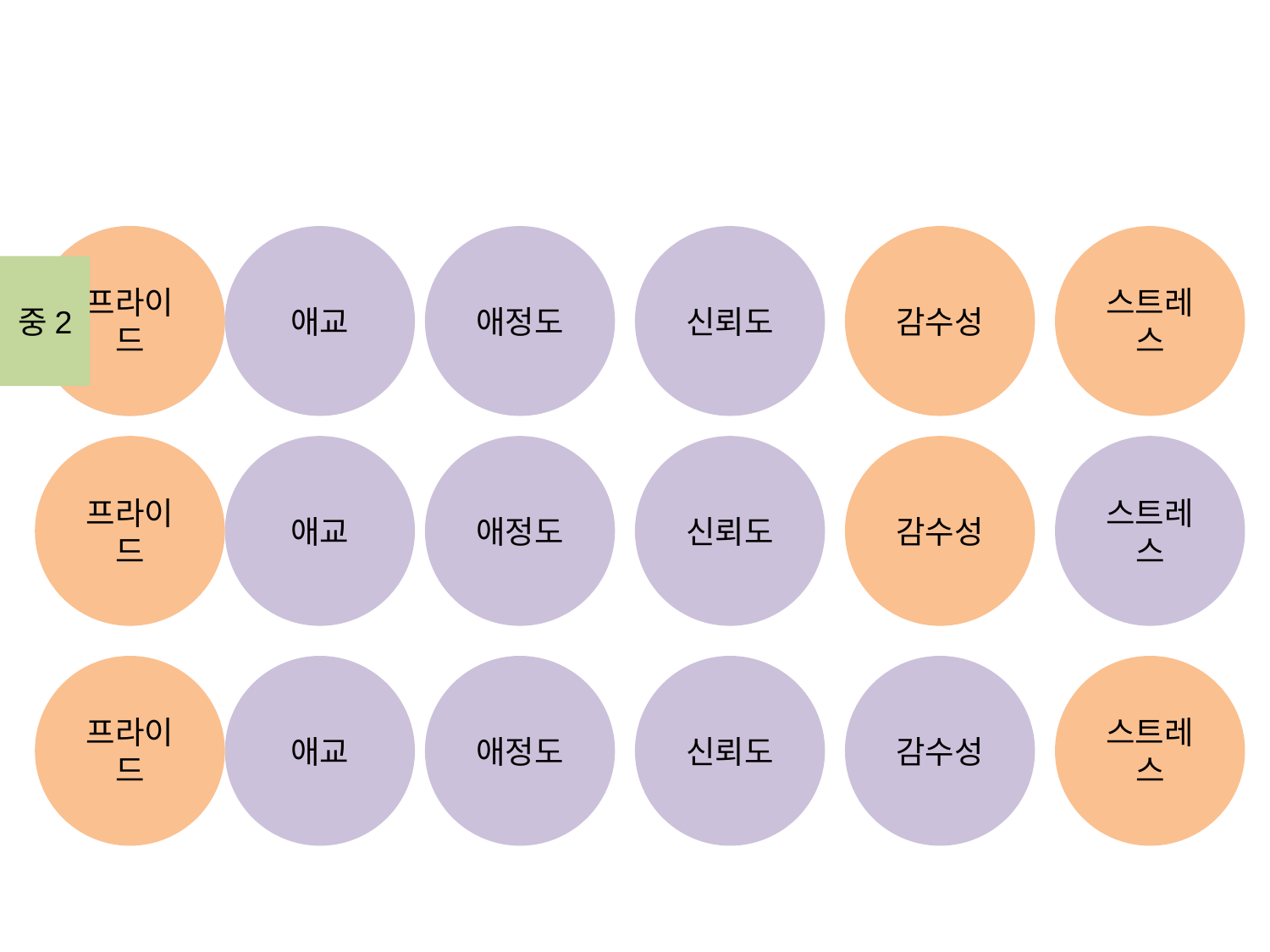

프라이드
프라이드
애교
애정도
신뢰도
감수성
스트레스
중2
프라이드
애교
애정도
신뢰도
감수성
스트레스
프라이드
애교
애정도
신뢰도
감수성
스트레스